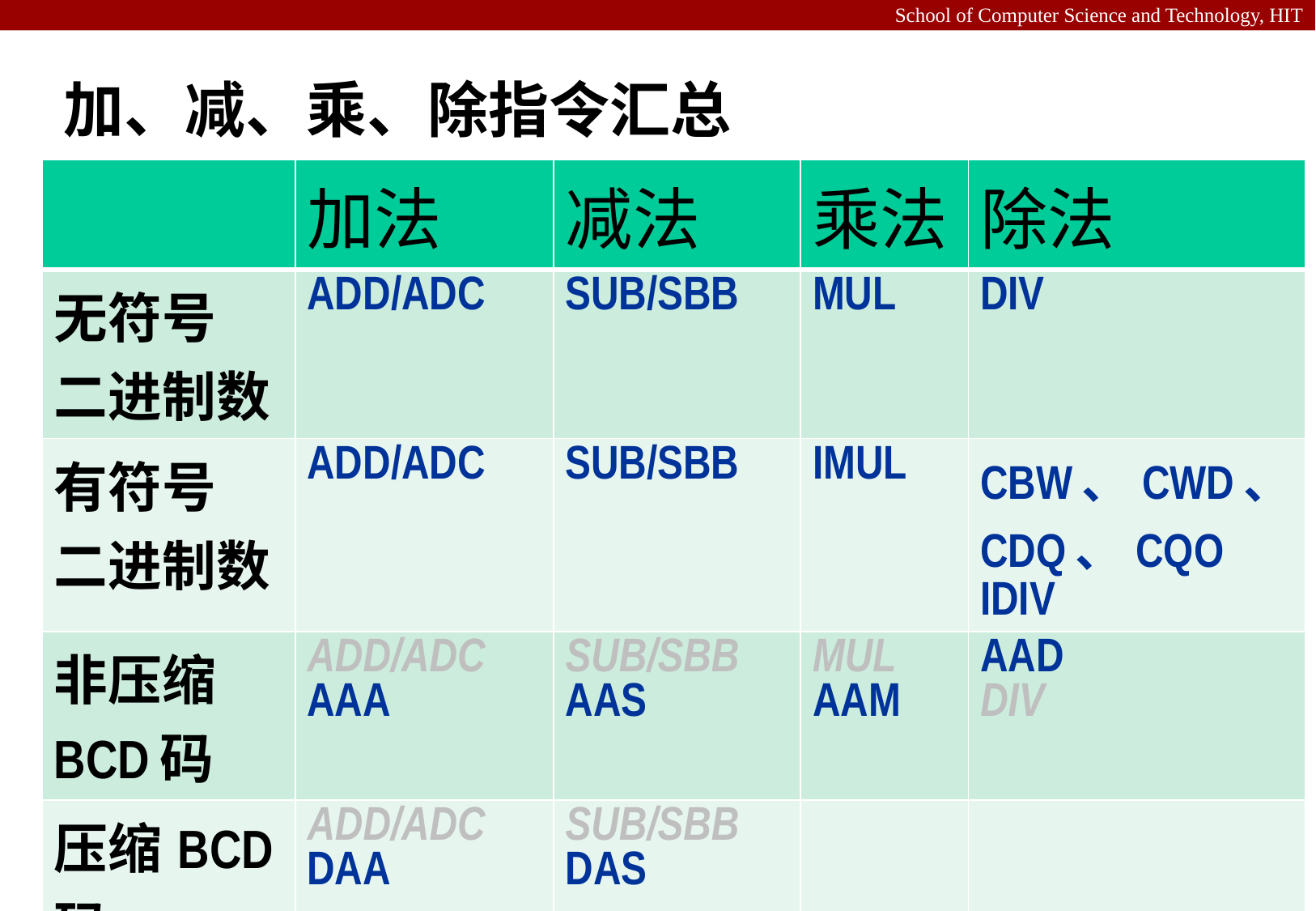

# 加、减、乘、除指令汇总
|  | 加法 | 减法 | 乘法 | 除法 |
| --- | --- | --- | --- | --- |
| 无符号 二进制数 | ADD/ADC | SUB/SBB | MUL | DIV |
| 有符号 二进制数 | ADD/ADC | SUB/SBB | IMUL | CBW、CWD、CDQ、CQO IDIV |
| 非压缩BCD码 | ADD/ADC AAA | SUB/SBB AAS | MUL AAM | AAD DIV |
| 压缩BCD码 | ADD/ADC DAA | SUB/SBB DAS |  |  |